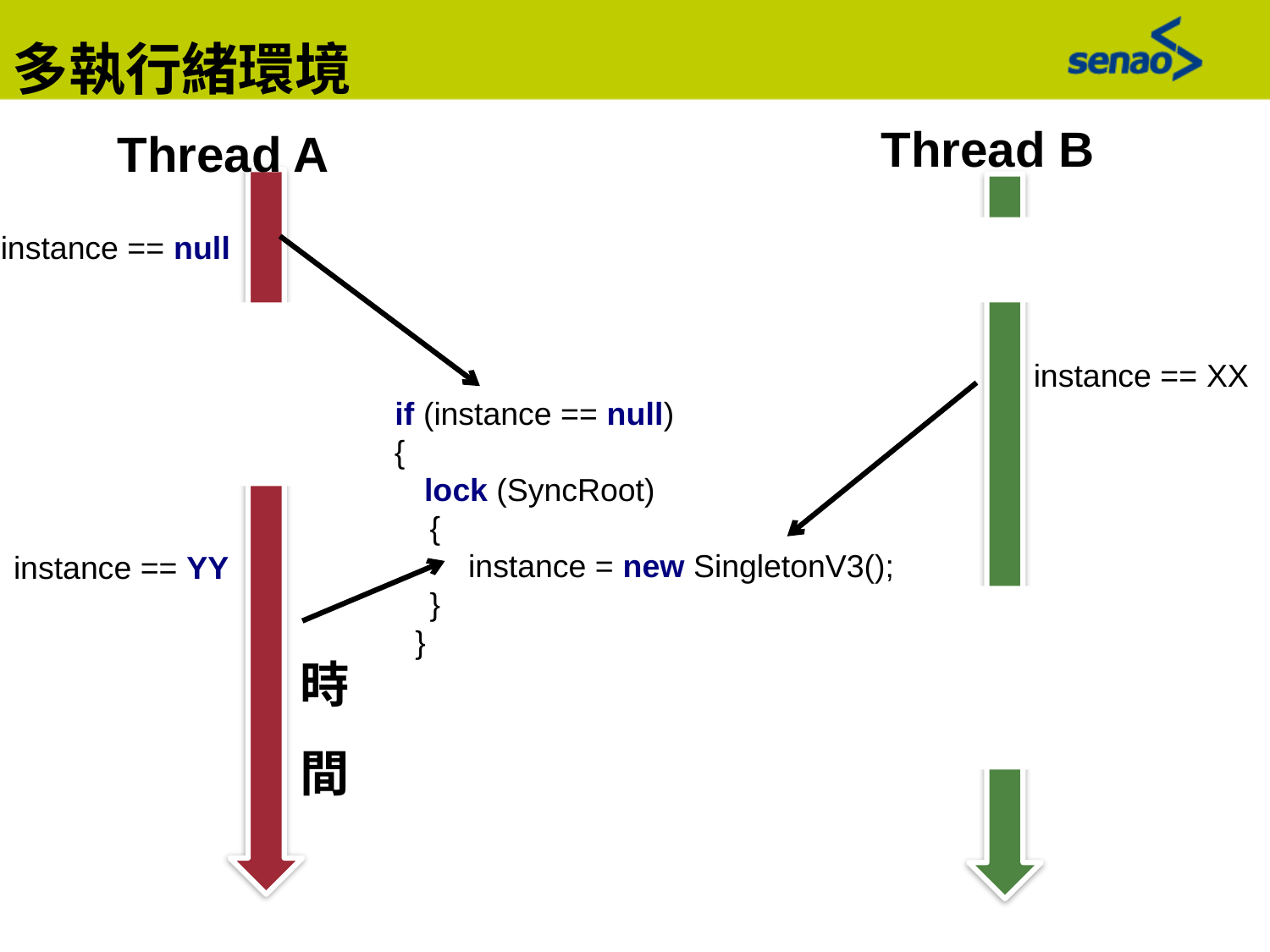

多執行緒環境
Thread B
Thread A

instance == null

            if (instance == null)
            {
	 lock (SyncRoot)
                {
	      instance = new SingletonV3();
                }
	}
instance == XX
instance == YY
時間